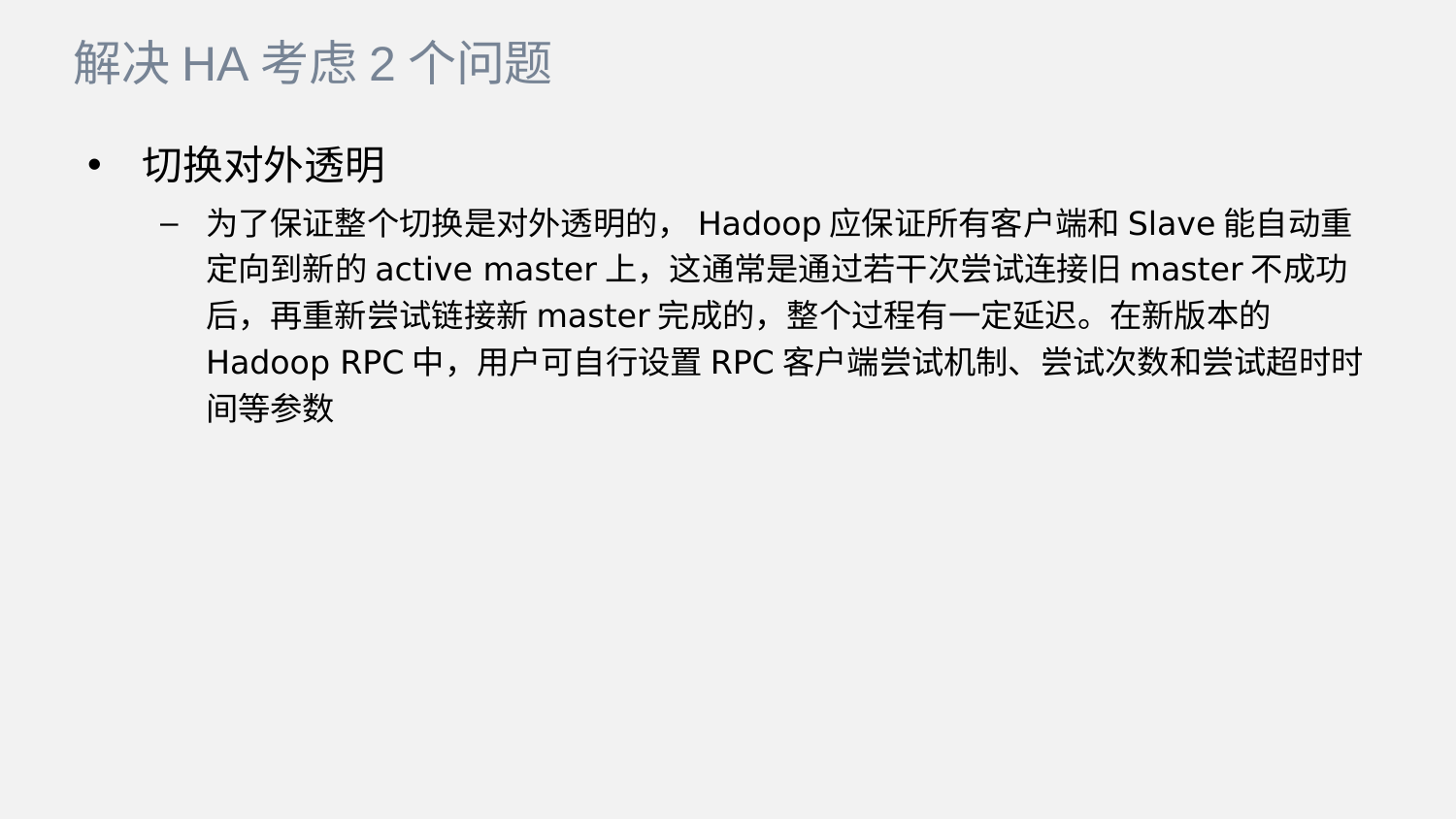

解决HA考虑2个问题
切换对外透明
为了保证整个切换是对外透明的，Hadoop应保证所有客户端和Slave能自动重定向到新的active master上，这通常是通过若干次尝试连接旧master不成功后，再重新尝试链接新master完成的，整个过程有一定延迟。在新版本的Hadoop RPC中，用户可自行设置RPC客户端尝试机制、尝试次数和尝试超时时间等参数